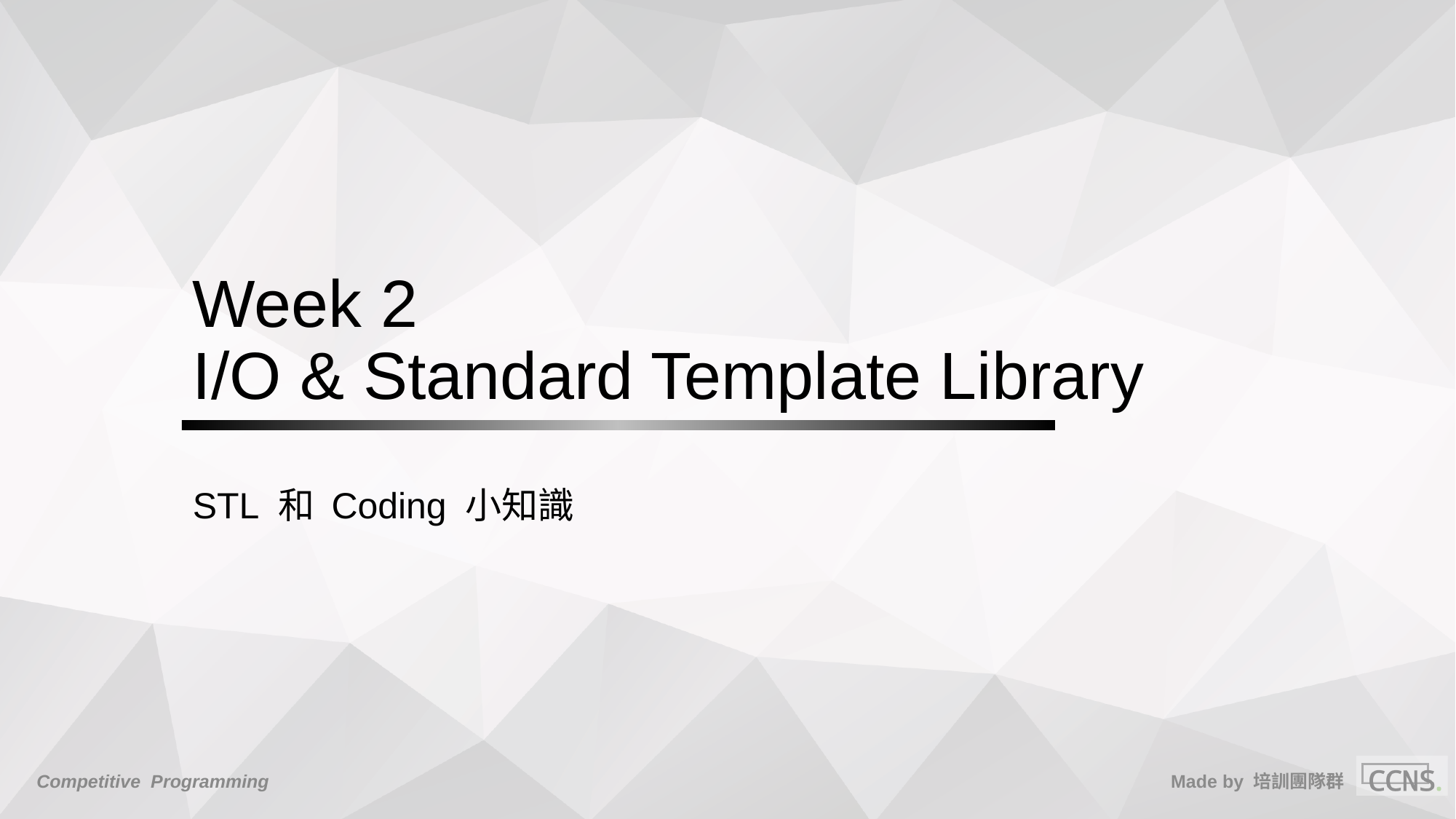

# Week 2 I/O & Standard Template Library
STL 和 Coding 小知識